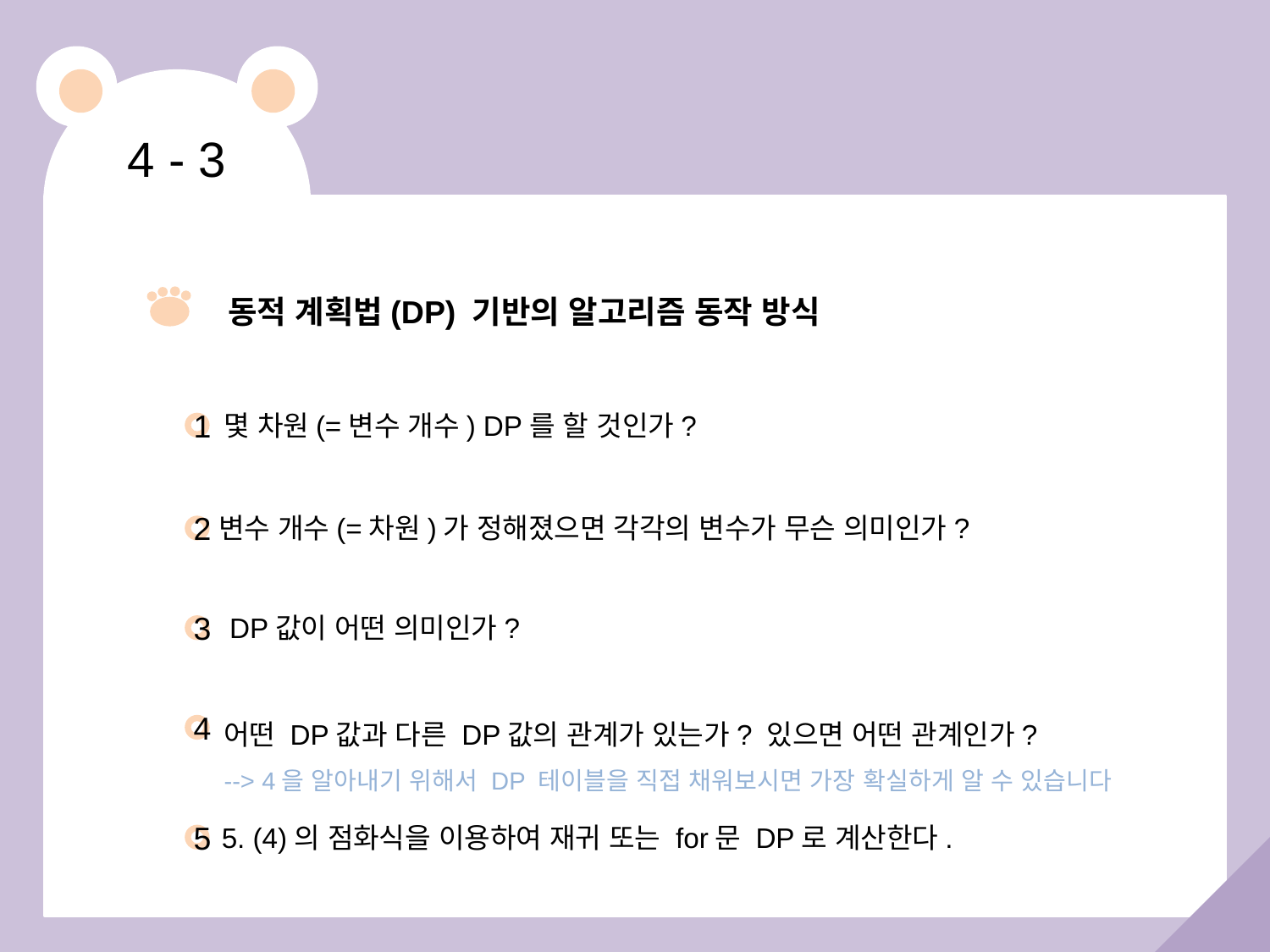

4 - 3

동적 계획법(DP) 기반의 알고리즘 동작 방식

몇 차원(=변수 개수) DP를 할 것인가?
1
변수 개수(=차원)가 정해졌으면 각각의 변수가 무슨 의미인가?
2
DP값이 어떤 의미인가?
3
어떤 DP값과 다른 DP값의 관계가 있는가? 있으면 어떤 관계인가?
--> 4을 알아내기 위해서 DP 테이블을 직접 채워보시면 가장 확실하게 알 수 있습니다
4
5. (4)의 점화식을 이용하여 재귀 또는 for문 DP로 계산한다.
5